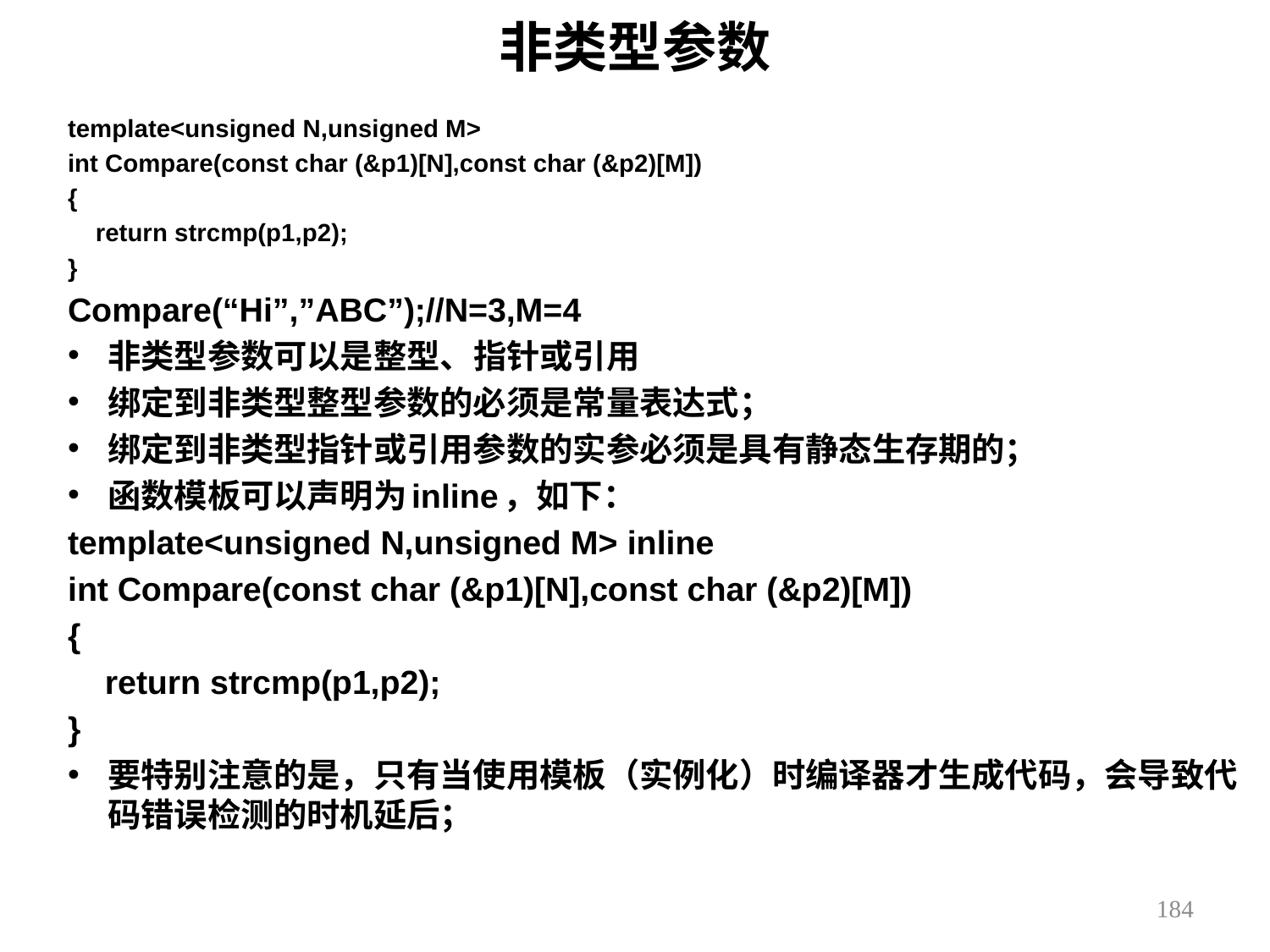

# 非类型参数
template<unsigned N,unsigned M>
int Compare(const char (&p1)[N],const char (&p2)[M])
{
    return strcmp(p1,p2);
}
Compare(“Hi”,”ABC”);//N=3,M=4
非类型参数可以是整型、指针或引用
绑定到非类型整型参数的必须是常量表达式；
绑定到非类型指针或引用参数的实参必须是具有静态生存期的；
函数模板可以声明为inline，如下：
template<unsigned N,unsigned M> inline
int Compare(const char (&p1)[N],const char (&p2)[M])
{
    return strcmp(p1,p2);
}
要特别注意的是，只有当使用模板（实例化）时编译器才生成代码，会导致代码错误检测的时机延后；
184